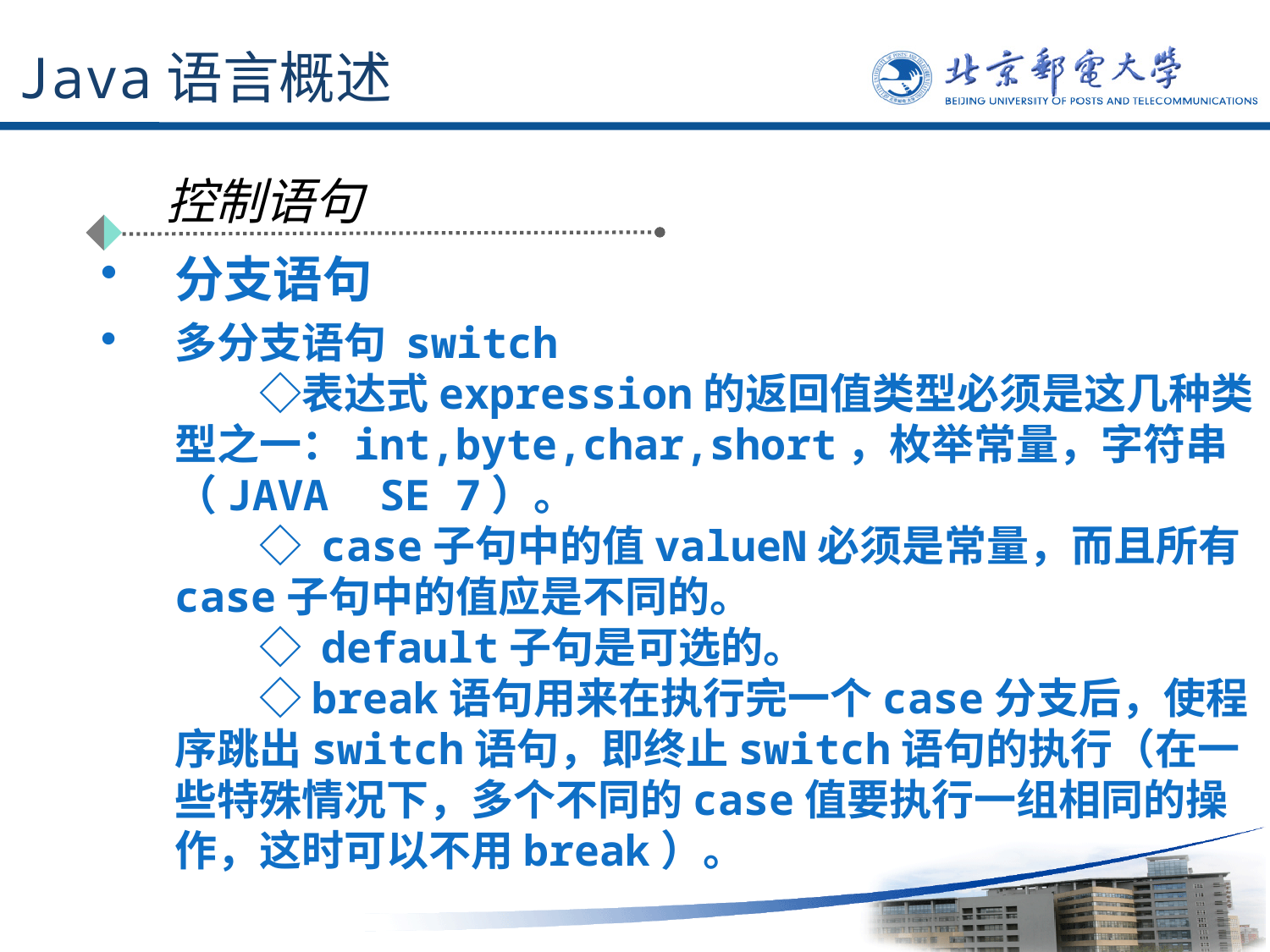

# Java语言概述

控制语句

分支语句
多分支语句 switch
　　◇表达式expression的返回值类型必须是这几种类型之一：int,byte,char,short，枚举常量，字符串（JAVA  SE 7）。
　　◇ case子句中的值valueN必须是常量，而且所有case子句中的值应是不同的。
　　◇ default子句是可选的。
　　◇break语句用来在执行完一个case分支后，使程序跳出switch语句，即终止switch语句的执行（在一些特殊情况下，多个不同的case值要执行一组相同的操作，这时可以不用break）。